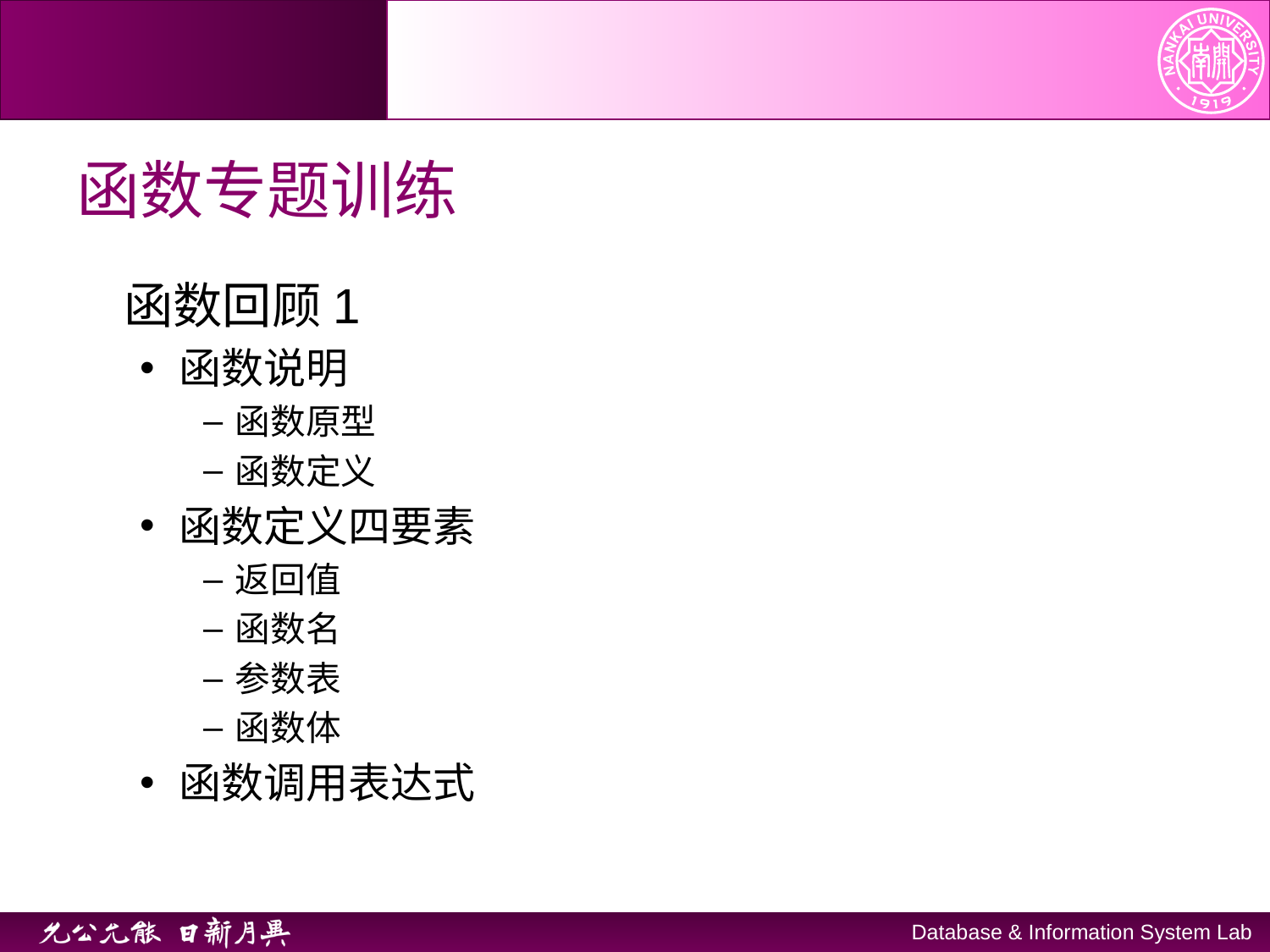

# 函数专题训练
函数回顾1
函数说明
函数原型
函数定义
函数定义四要素
返回值
函数名
参数表
函数体
函数调用表达式